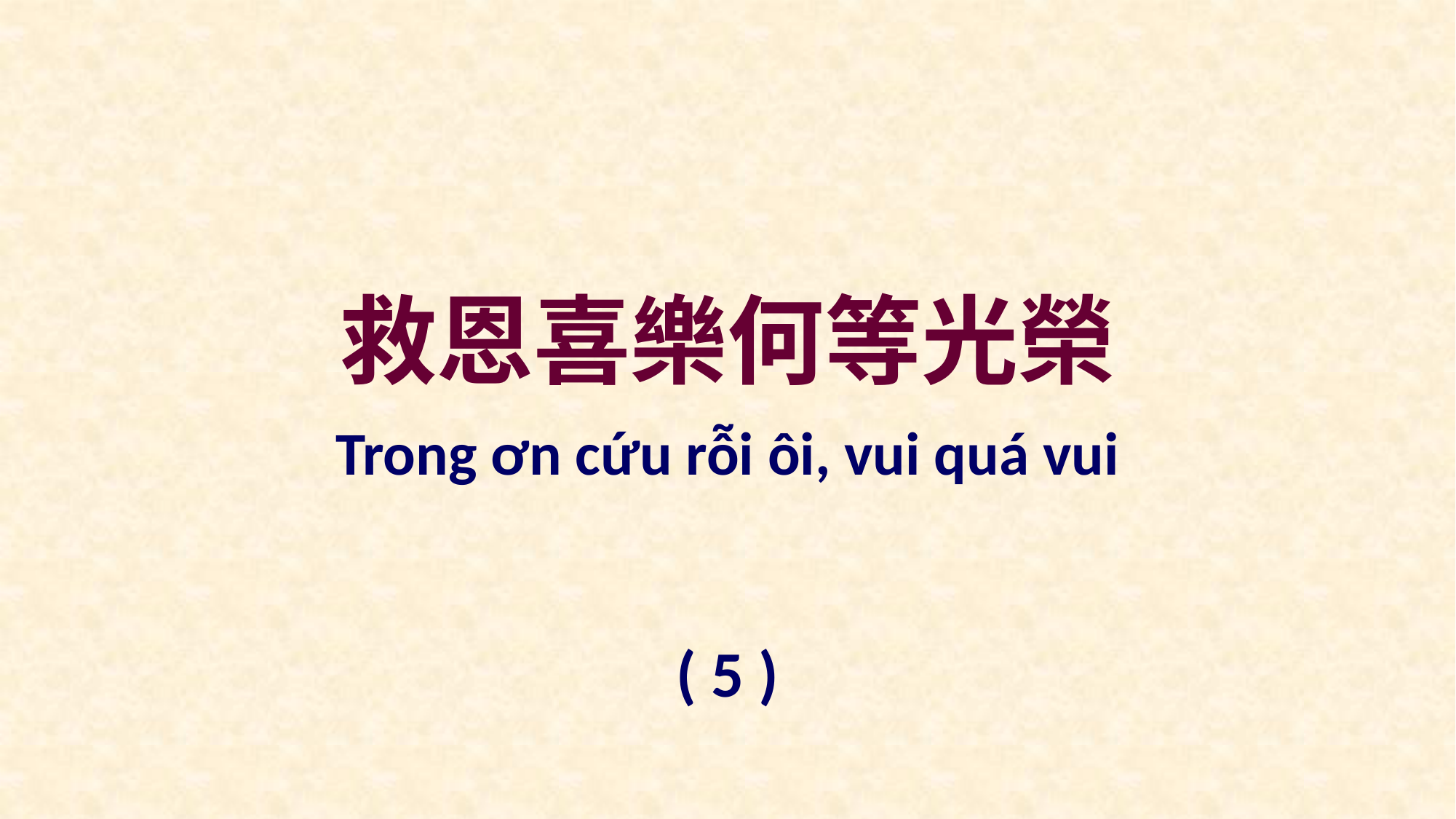

救恩喜樂何等光榮
Trong ơn cứu rỗi ôi, vui quá vui
( 5 )